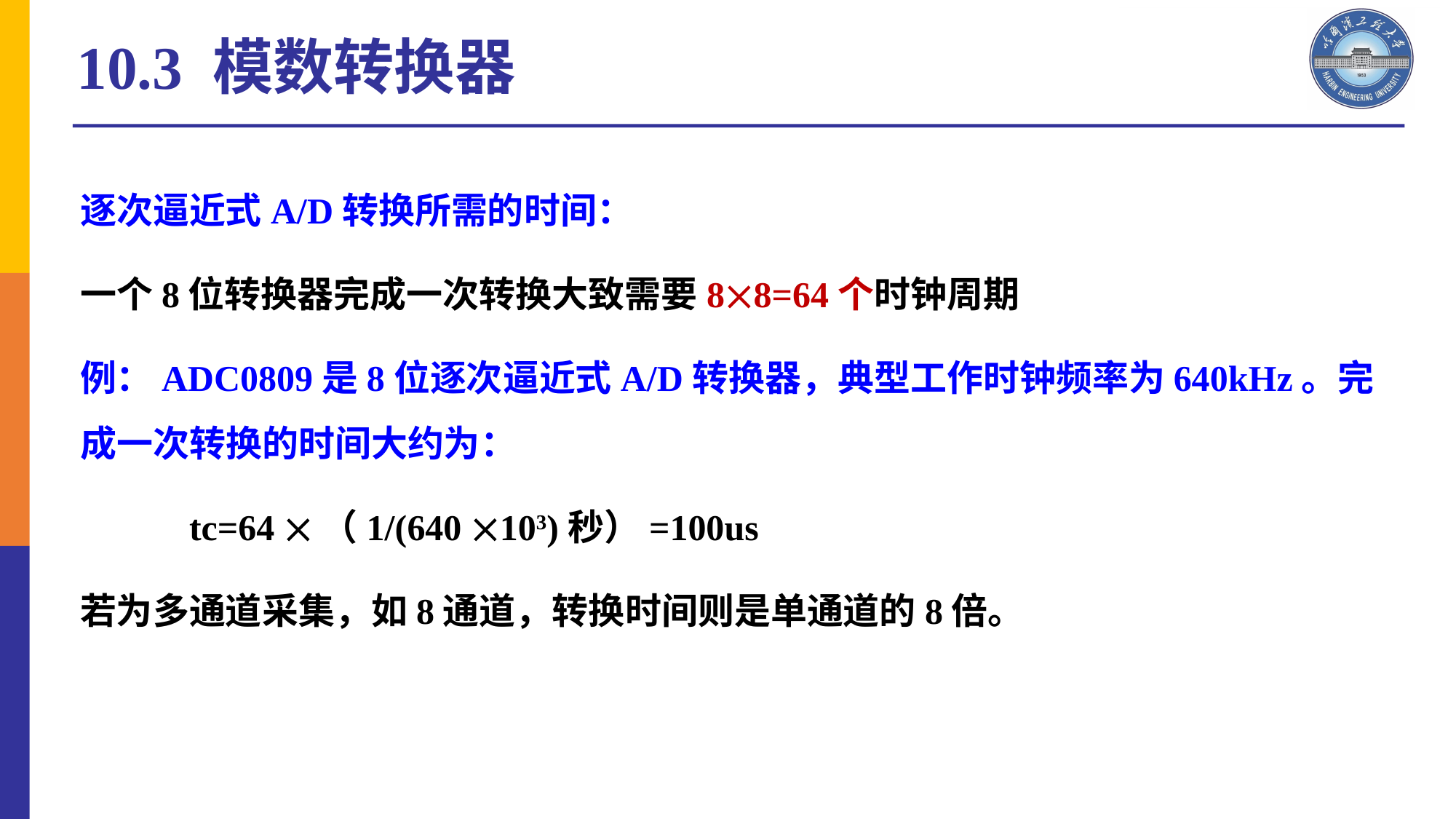

10.3 模数转换器
逐次逼近式A/D转换所需的时间：
一个8位转换器完成一次转换大致需要8×8=64个时钟周期
例：ADC0809是8位逐次逼近式A/D转换器，典型工作时钟频率为640kHz。完成一次转换的时间大约为：
	tc=64 ×（1/(640 ×103)秒）=100us
若为多通道采集，如8通道，转换时间则是单通道的8倍。